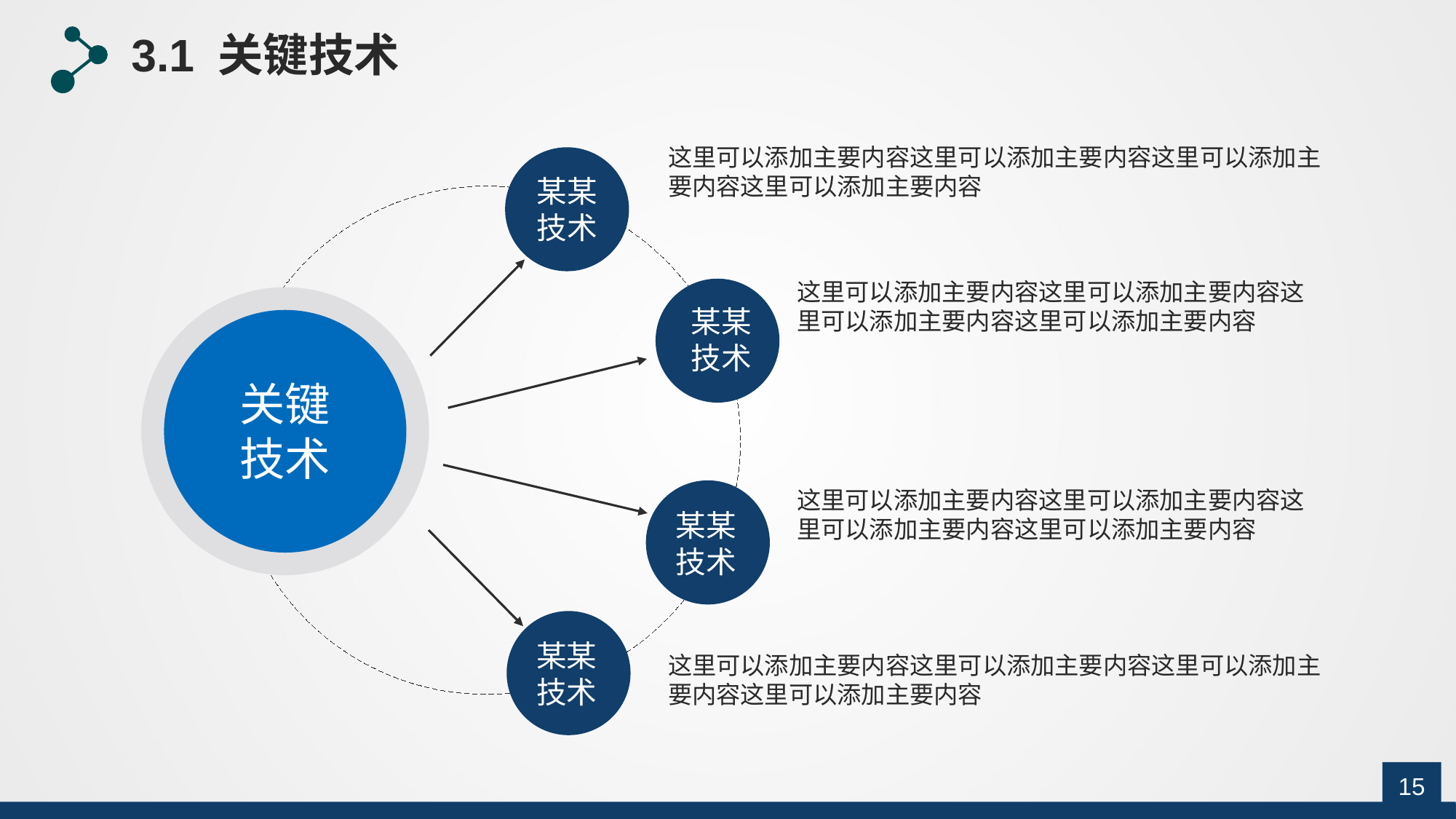

3.1 关键技术

这里可以添加主要内容这里可以添加主要内容这里可以添加主要内容这里可以添加主要内容

某某技术

这里可以添加主要内容这里可以添加主要内容这里可以添加主要内容这里可以添加主要内容

某某技术

关键技术

这里可以添加主要内容这里可以添加主要内容这里可以添加主要内容这里可以添加主要内容

某某技术

某某技术
这里可以添加主要内容这里可以添加主要内容这里可以添加主要内容这里可以添加主要内容